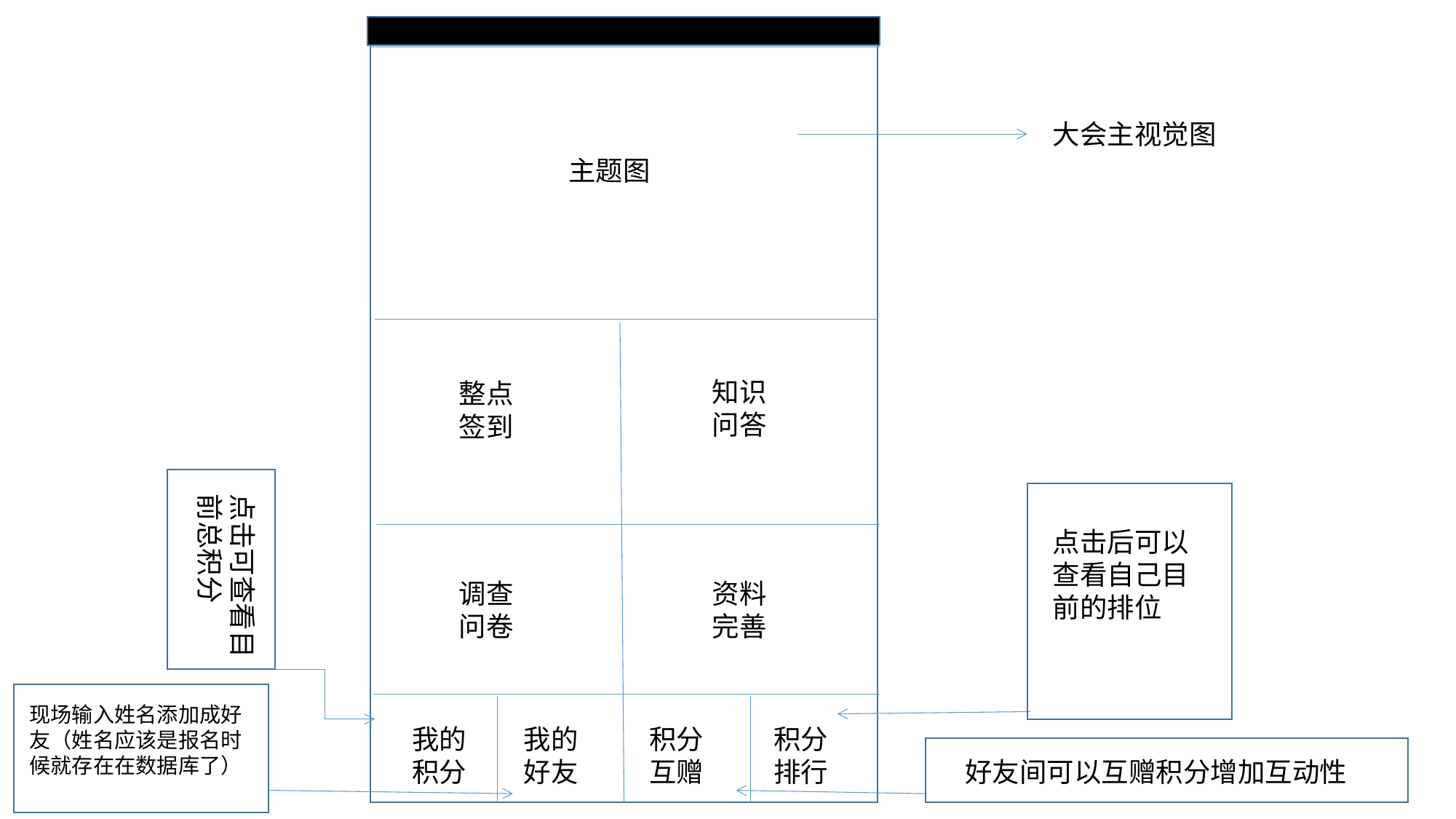

主题图
知识问答
整点签到
调查问卷
资料完善
我的积分
我的好友
积分互赠
积分排行
大会主视觉图
点击可查看目前总积分

点击后可以查看自己目前的排位

现场输入姓名添加成好友（姓名应该是报名时候就存在在数据库了）

好友间可以互赠积分增加互动性